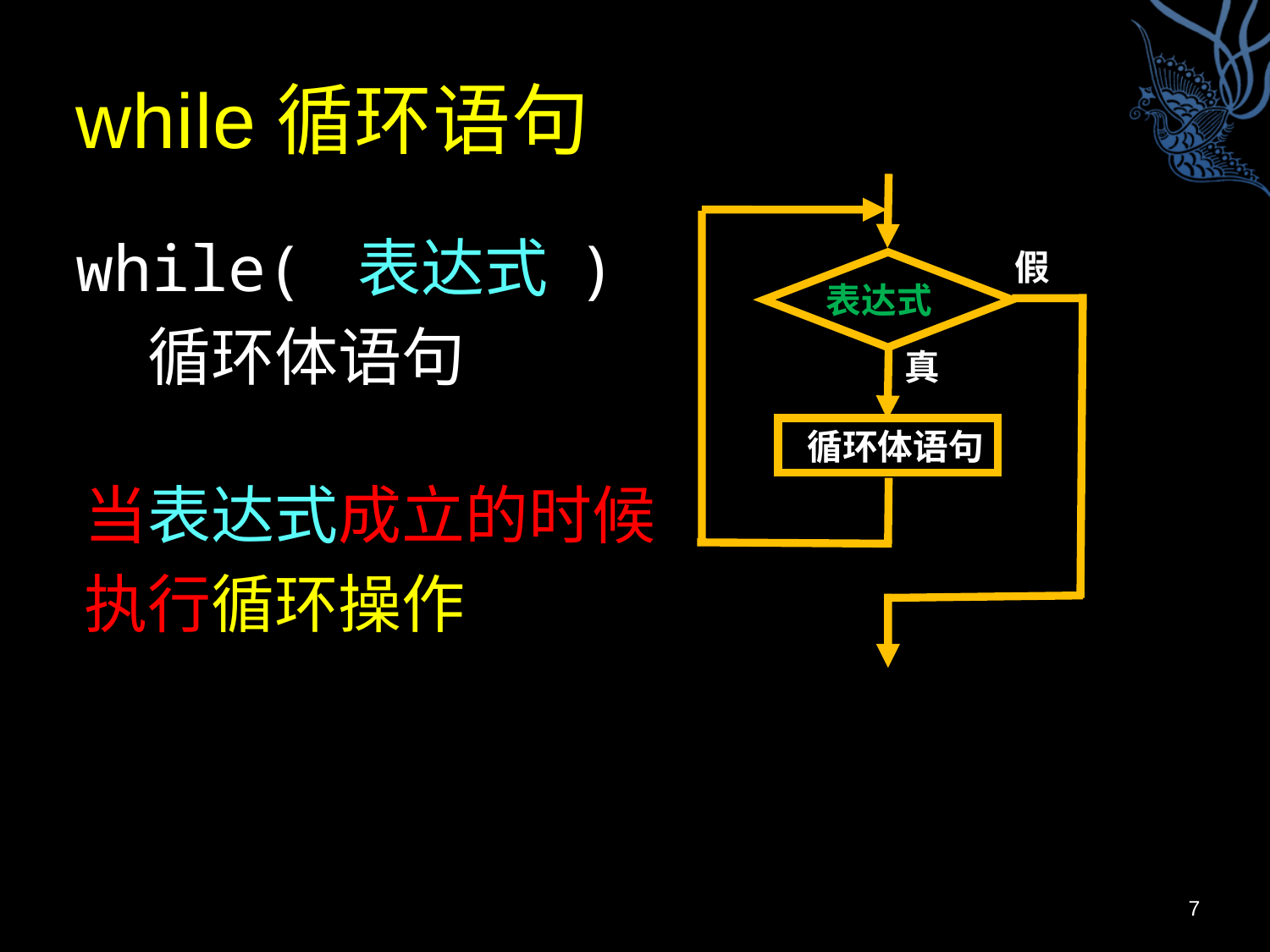

# while循环语句

假
表达式

真

 循环体语句

while( 表达式 )
    循环体语句

当表达式成立的时候
执行循环操作
7